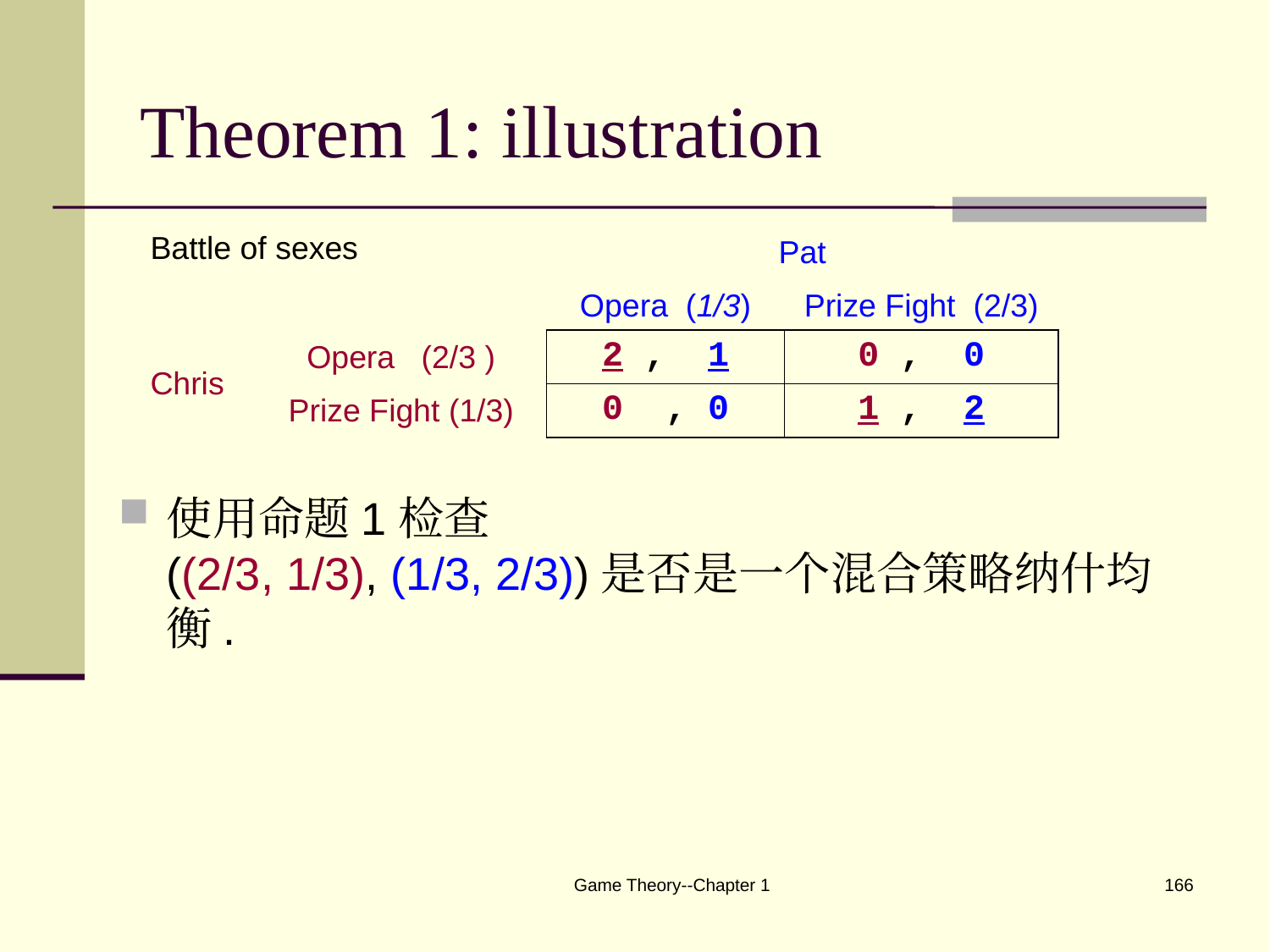

# Theorem 1: illustration
| Battle of sexes |  | Pat |  |
| --- | --- | --- | --- |
|  |  | Opera (1/3) | Prize Fight (2/3) |
| Chris | Opera (2/3 ) | 2 , 1 | 0 , 0 |
|  | Prize Fight (1/3) | 0 , 0 | 1 , 2 |
使用命题1检查
((2/3, 1/3), (1/3, 2/3))是否是一个混合策略纳什均衡.
Game Theory--Chapter 1
166